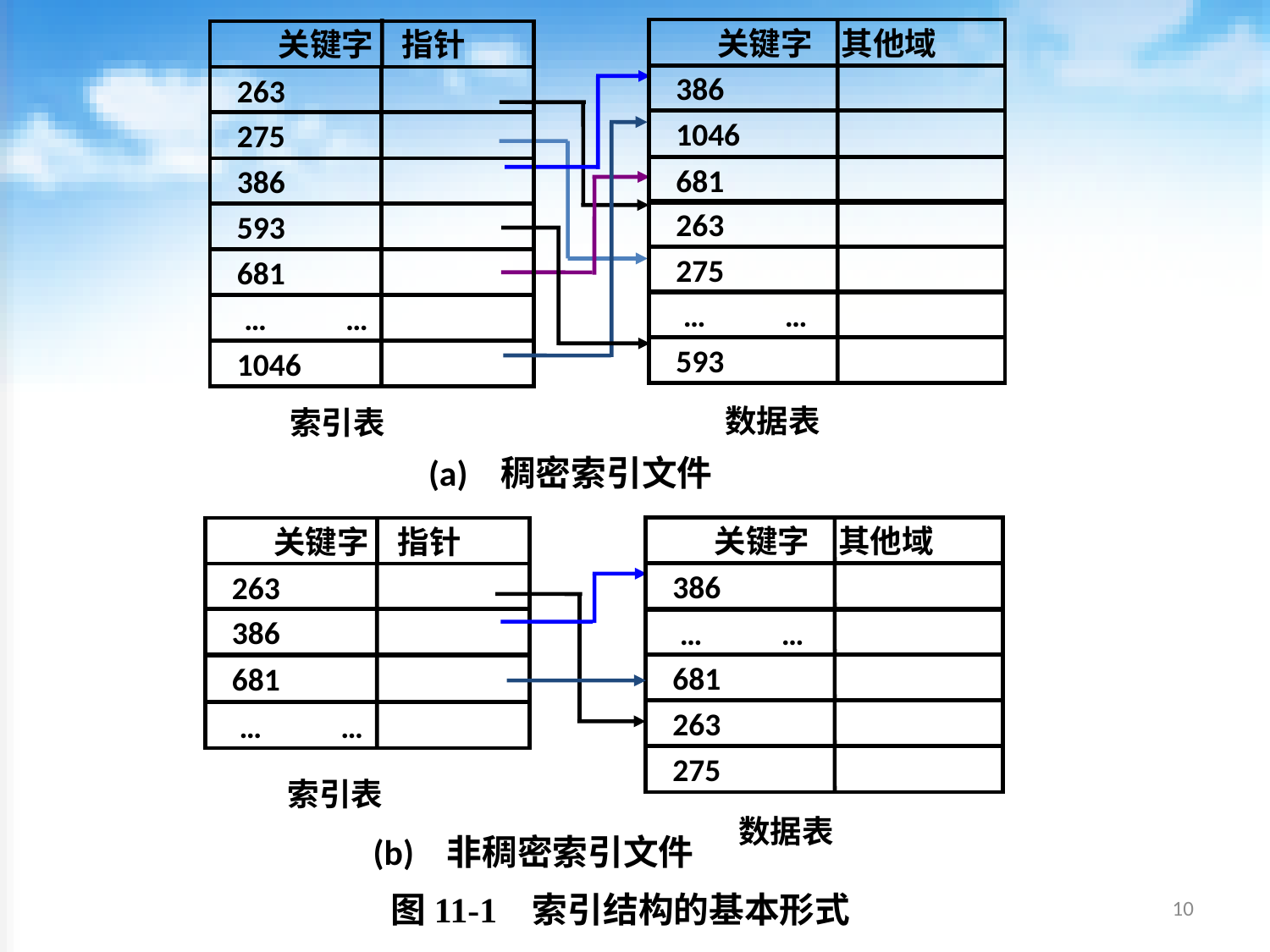

关键字    其他域

  386

  1046

  681

  263

  275

   …           …

  593

关键字    指针
  263

  275

  386

  593

  681

   …           …

  1046

数据表
索引表
(a)   稠密索引文件
图11-1   索引结构的基本形式
关键字    其他域

  386

   …           …

  681

  263

  275

   …           …

关键字    指针

  263

  386

  681

索引表
数据表
(b)   非稠密索引文件
10